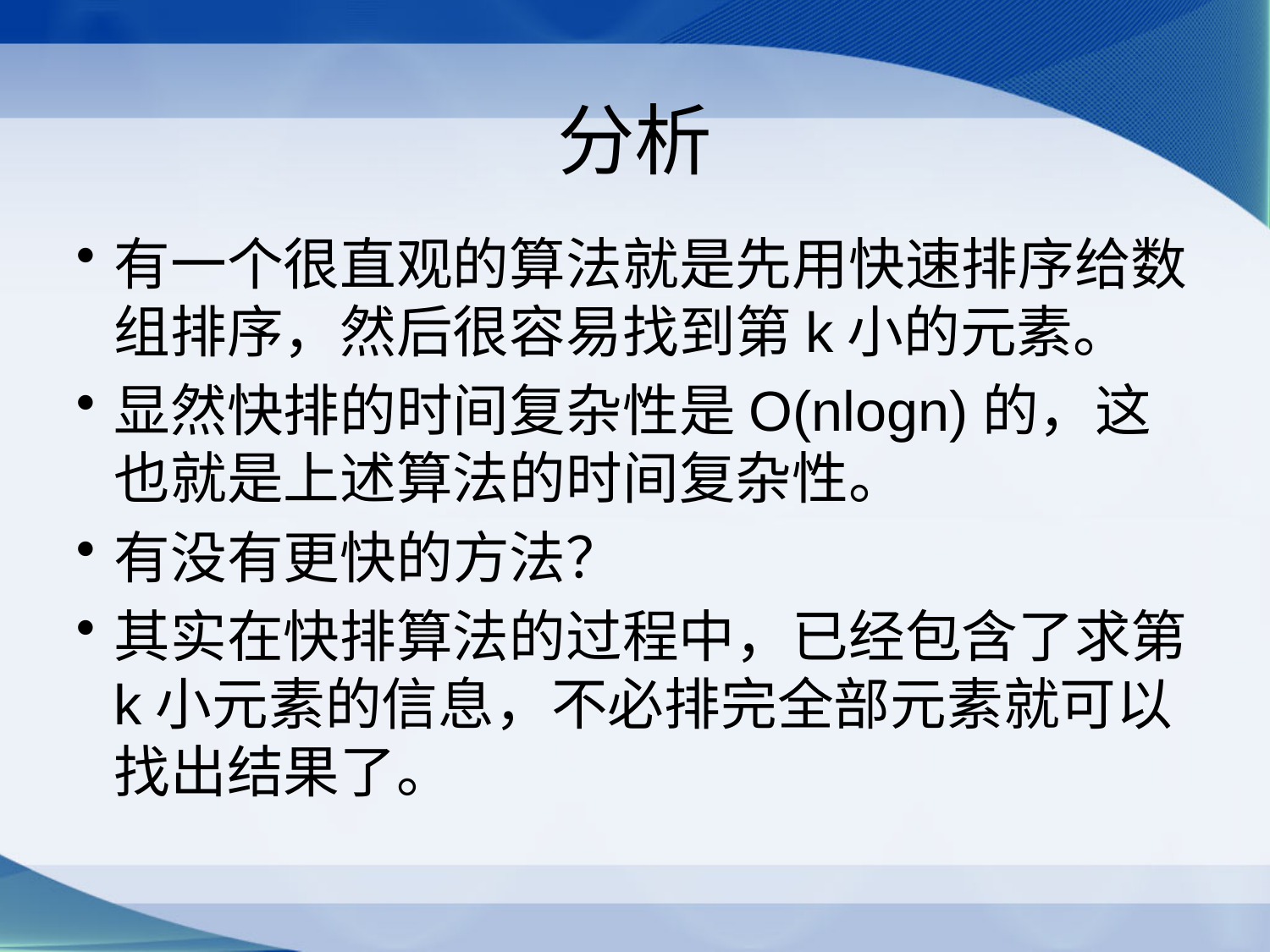

# 分析
有一个很直观的算法就是先用快速排序给数组排序，然后很容易找到第k小的元素。
显然快排的时间复杂性是O(nlogn)的，这也就是上述算法的时间复杂性。
有没有更快的方法？
其实在快排算法的过程中，已经包含了求第k小元素的信息，不必排完全部元素就可以找出结果了。